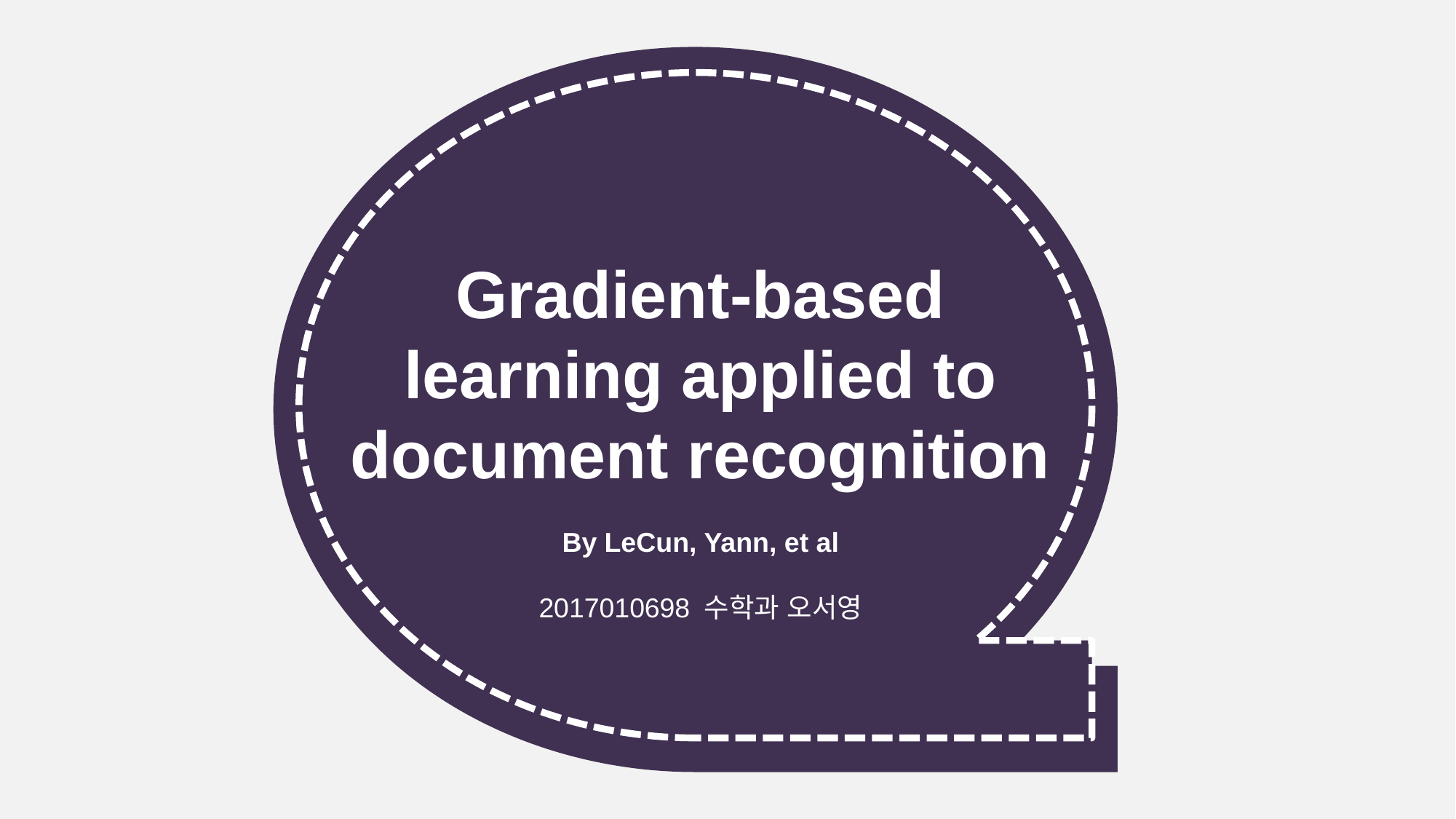

Gradient-based learning applied to document recognition

By LeCun, Yann, et al

2017010698 수학과 오서영